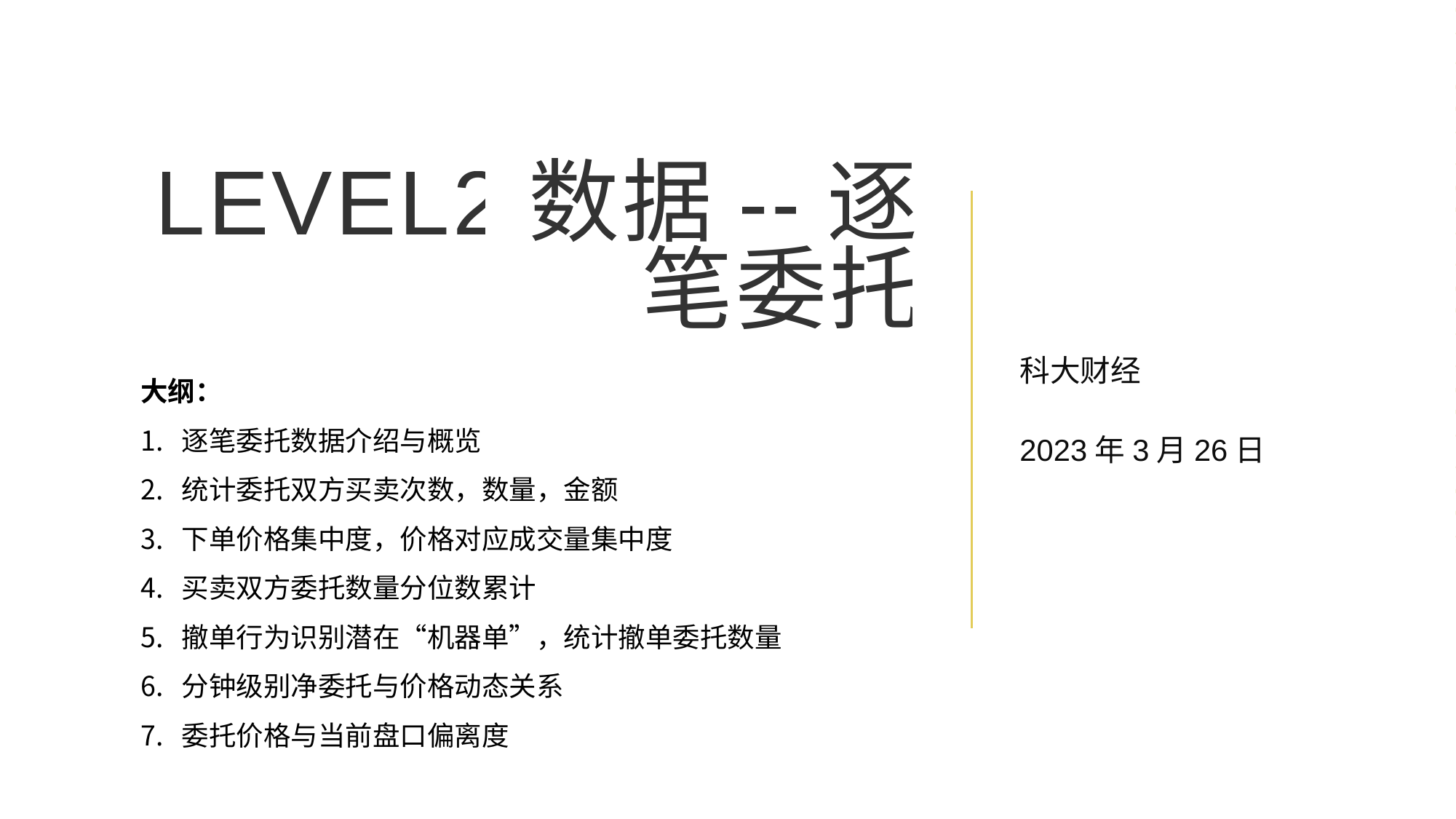

# Level2数据--逐笔委托
科大财经

2023年3月26日
大纲：
逐笔委托数据介绍与概览
统计委托双方买卖次数，数量，金额
下单价格集中度，价格对应成交量集中度
买卖双方委托数量分位数累计
撤单行为识别潜在“机器单”，统计撤单委托数量
分钟级别净委托与价格动态关系
委托价格与当前盘口偏离度